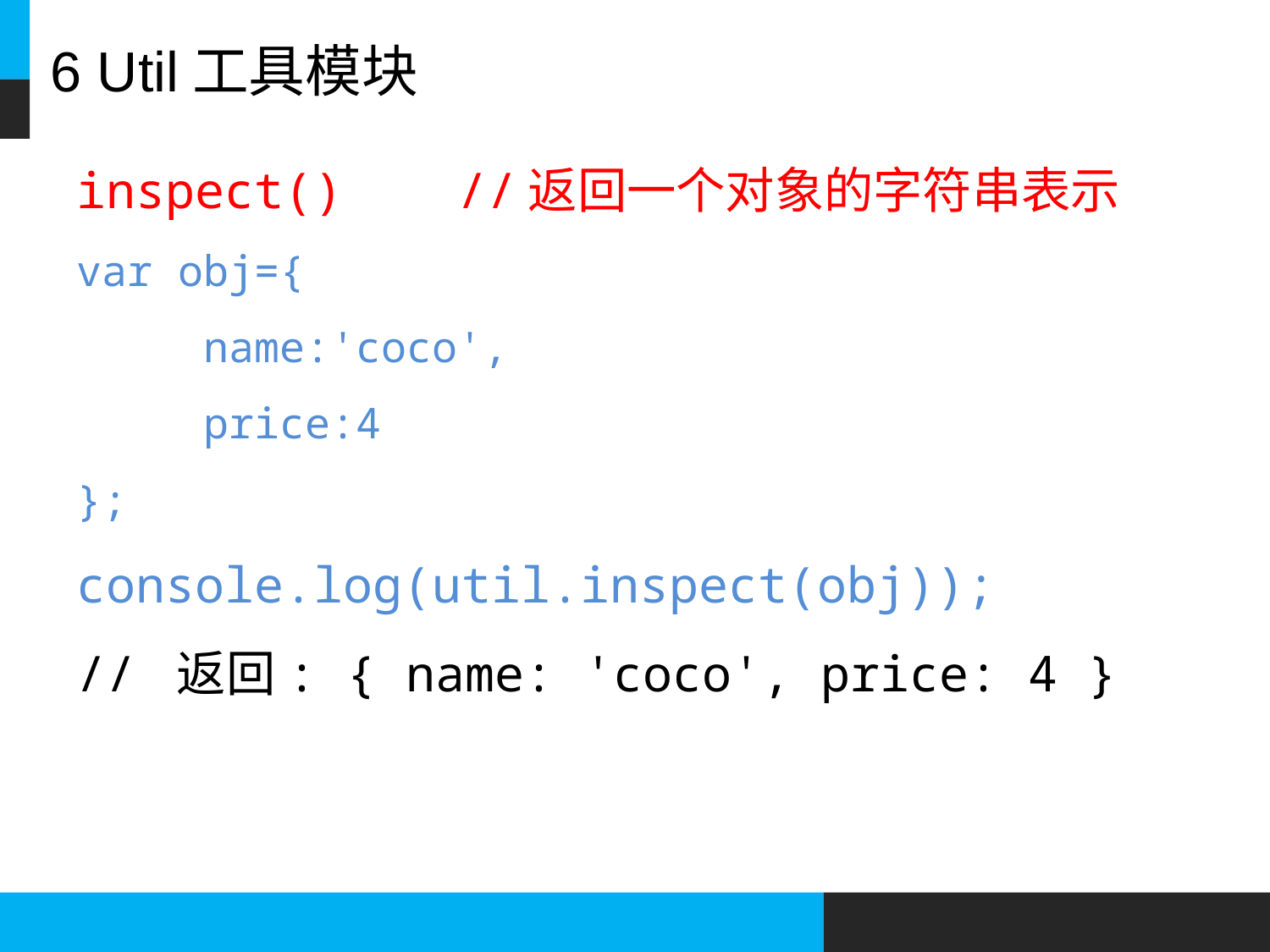

# 6 Util工具模块
inspect()	//返回一个对象的字符串表示
var obj={
	name:'coco',
	price:4
};
console.log(util.inspect(obj));
// 返回: { name: 'coco', price: 4 }